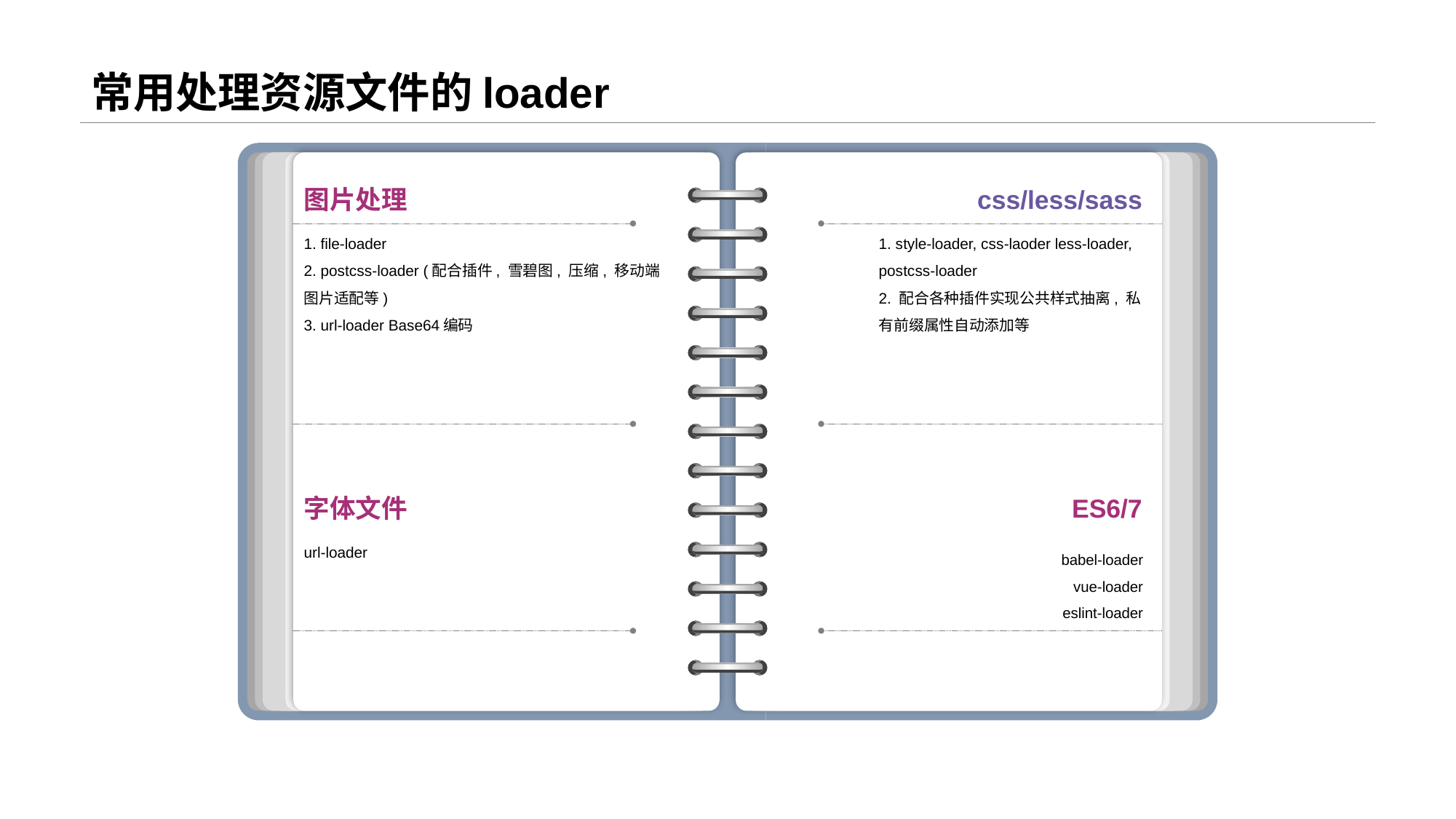

# 常用处理资源文件的loader

图片处理
css/less/sass

1. file-loader
2. postcss-loader (配合插件, 雪碧图, 压缩, 移动端图片适配等)
3. url-loader Base64编码
1. style-loader, css-laoder less-loader, postcss-loader
2. 配合各种插件实现公共样式抽离, 私有前缀属性自动添加等

字体文件
ES6/7
url-loader
babel-loader
vue-loader
eslint-loader
15